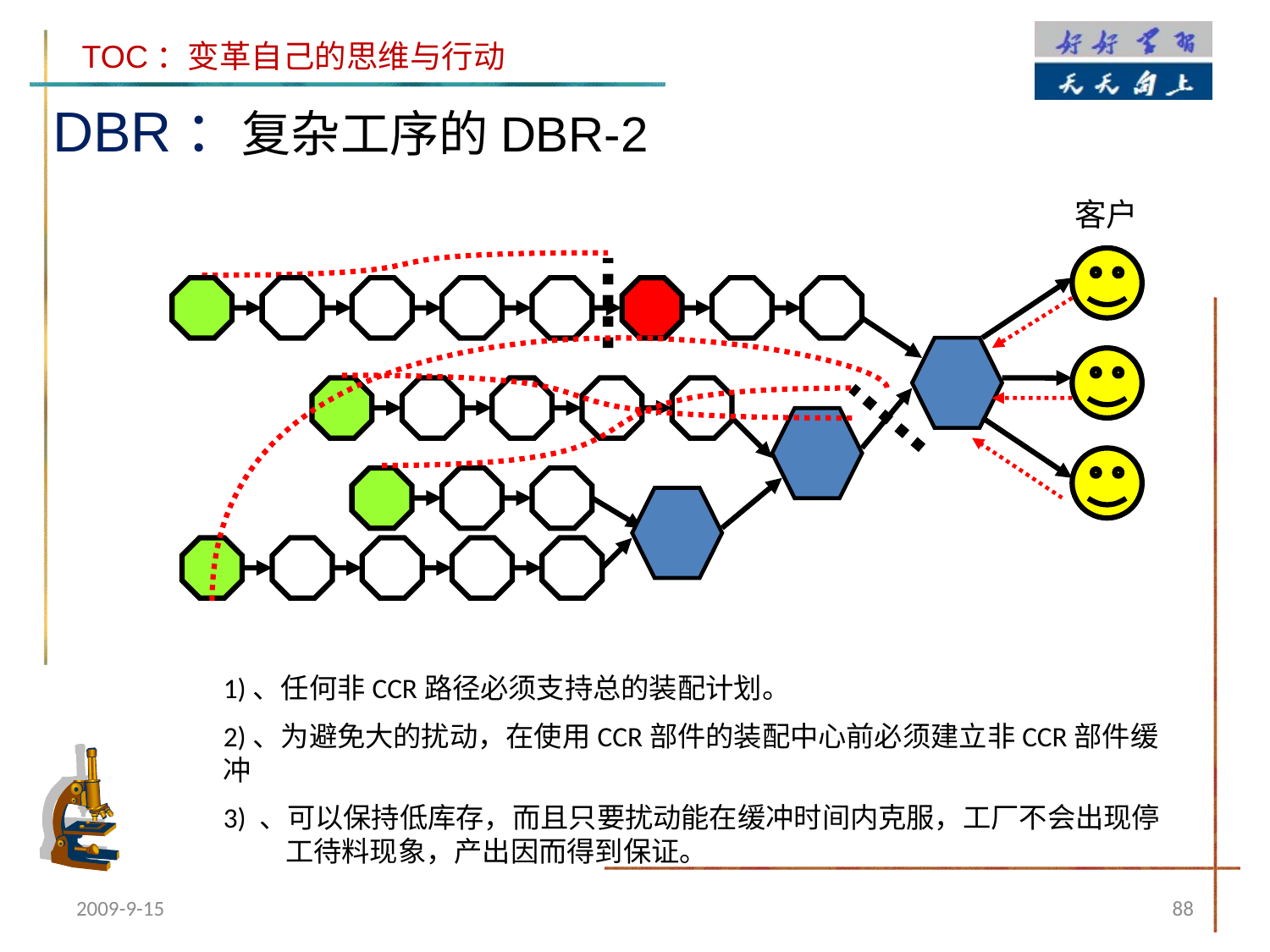

DBR：复杂工序的DBR-2
客户

1)、任何非CCR路径必须支持总的装配计划。
2)、为避免大的扰动，在使用CCR部件的装配中心前必须建立非CCR部件缓冲
3) 、可以保持低库存，而且只要扰动能在缓冲时间内克服，工厂不会出现停工待料现象，产出因而得到保证。

2009-9-15
88